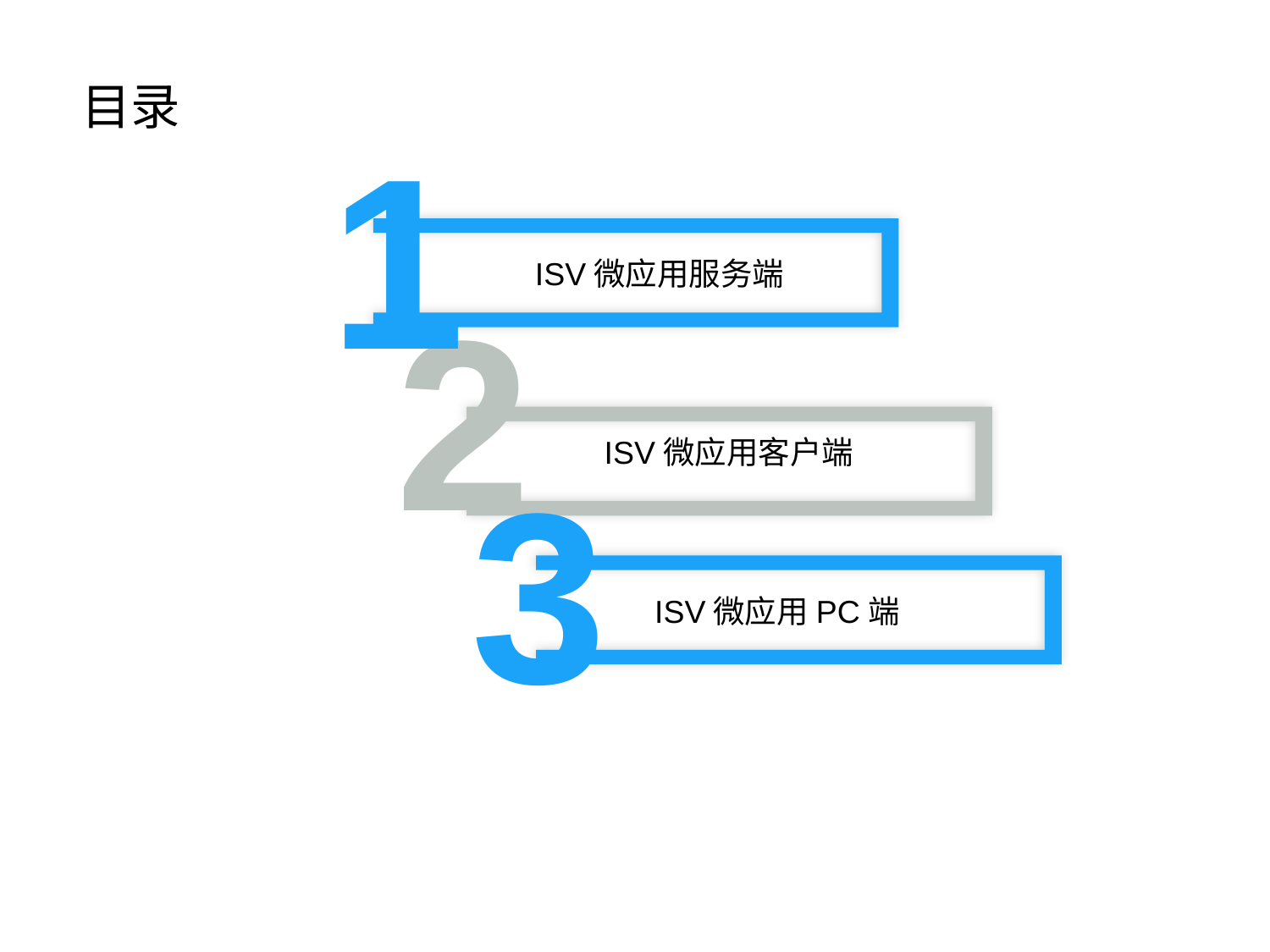

目录
1

ISV微应用服务端

2
点击添加文本

点击添加文本
ISV微应用客户端
3

ISV微应用PC端

点击添加文本
点击添加文本